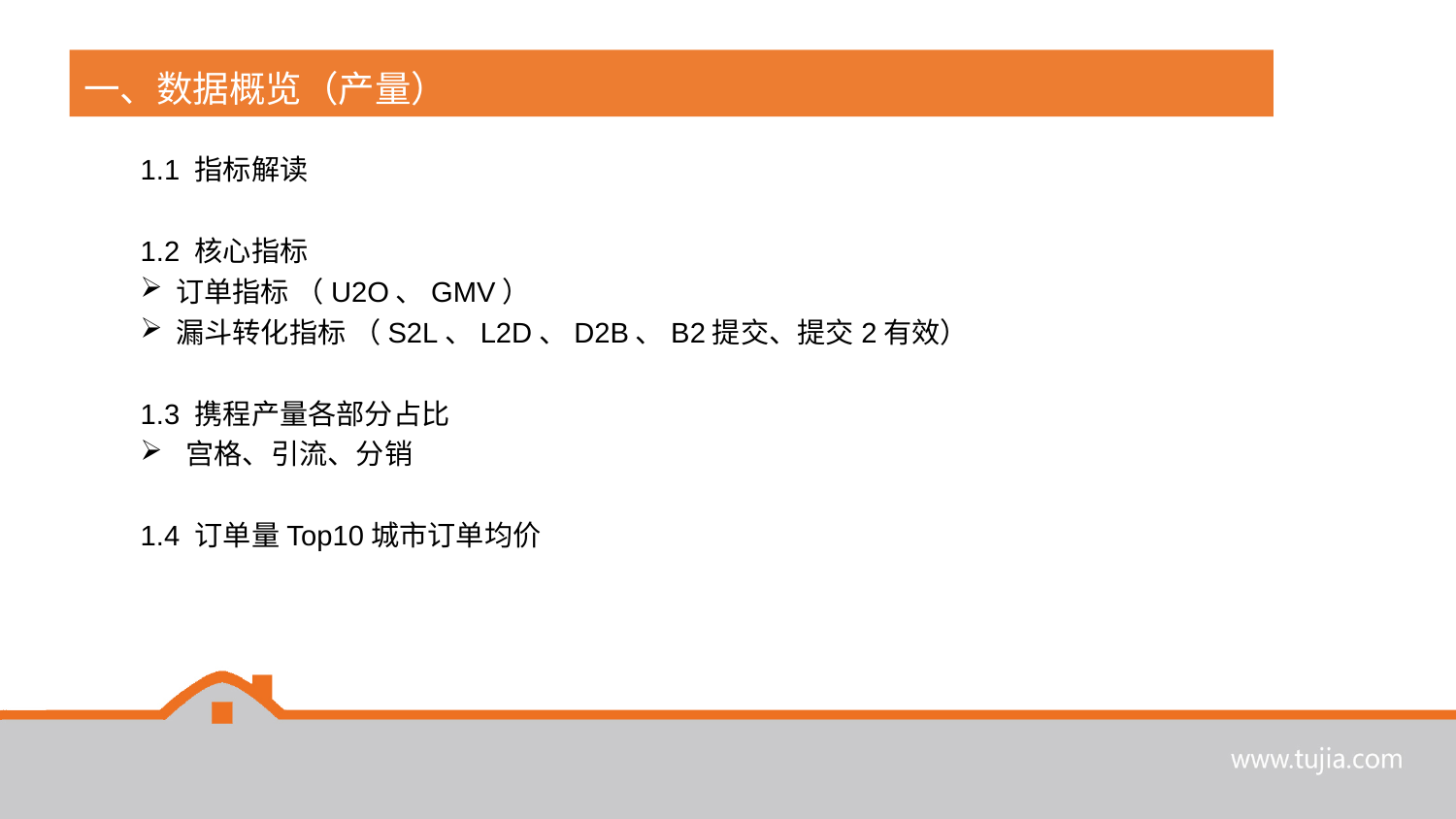

一、数据概览（产量）
1.1 指标解读

1.2 核心指标
 订单指标 （U2O、GMV）
 漏斗转化指标 （S2L、L2D、D2B、B2提交、提交2有效）

1.3 携程产量各部分占比
宫格、引流、分销

1.4 订单量Top10城市订单均价